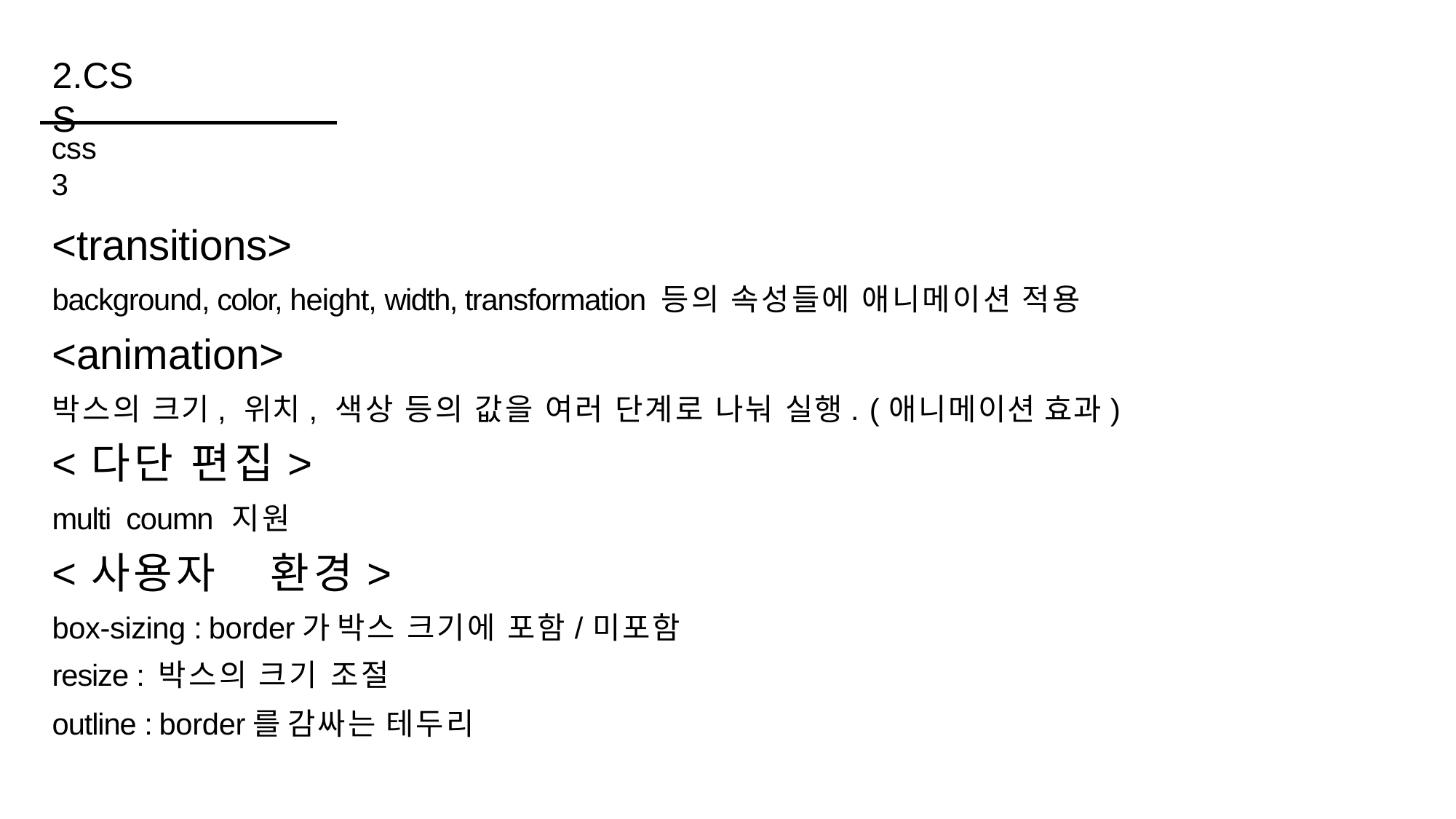

2.CSS

css3
# <transitions>
background, color, height, width, transformation 등의 속성들에 애니메이션 적용
<animation>
박스의 크기, 위치, 색상 등의 값을 여러 단계로 나눠 실행. (애니메이션 효과)
<다단 편집>
multi  coumn 지원
<사용자	환경>
box-sizing : border가 박스 크기에 포함/미포함  resize : 박스의 크기 조절
outline : border를 감싸는 테두리